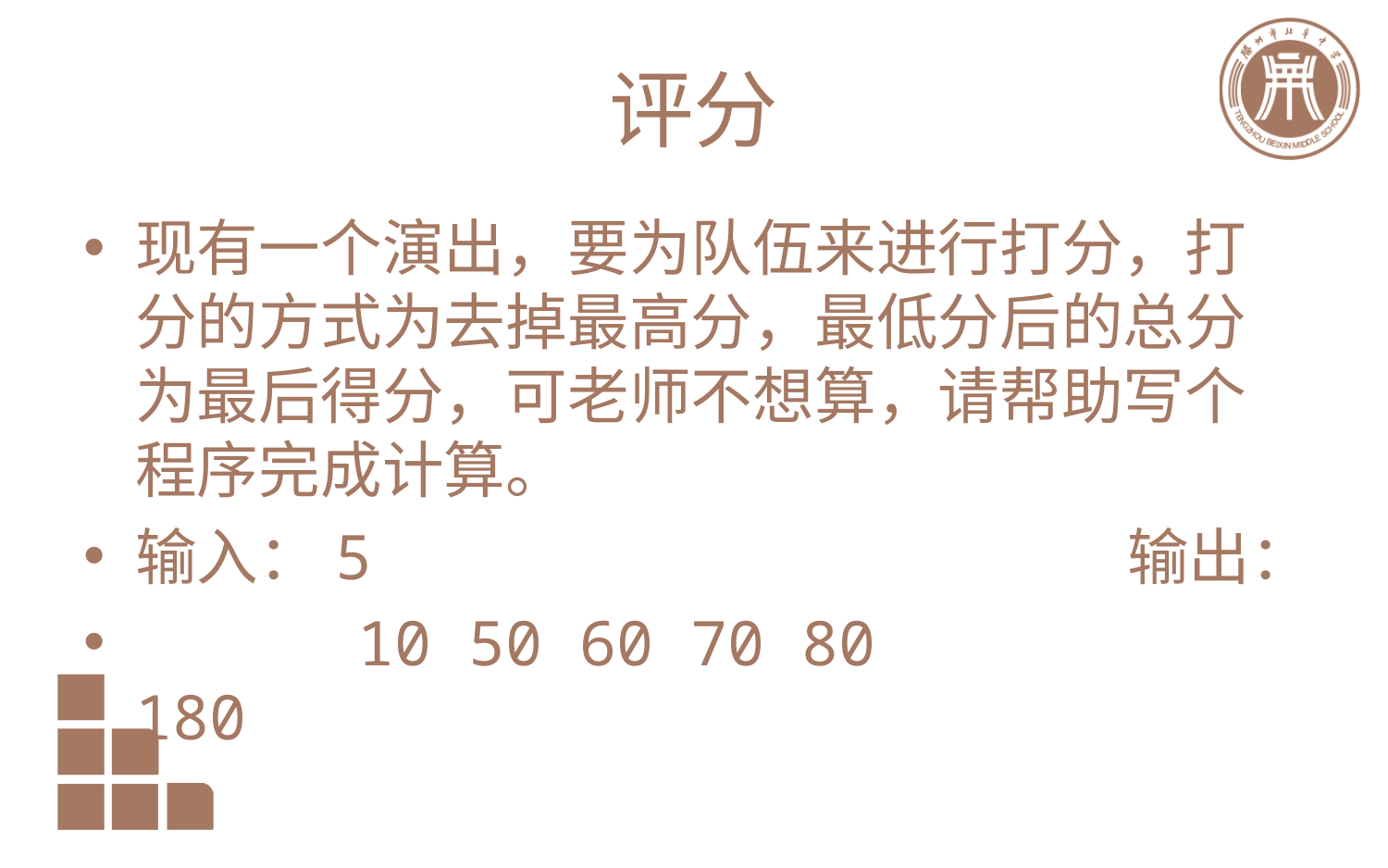

# 评分
现有一个演出，要为队伍来进行打分，打分的方式为去掉最高分，最低分后的总分为最后得分，可老师不想算，请帮助写个程序完成计算。
输入：5                    输出：
      10 50 60 70 80            180